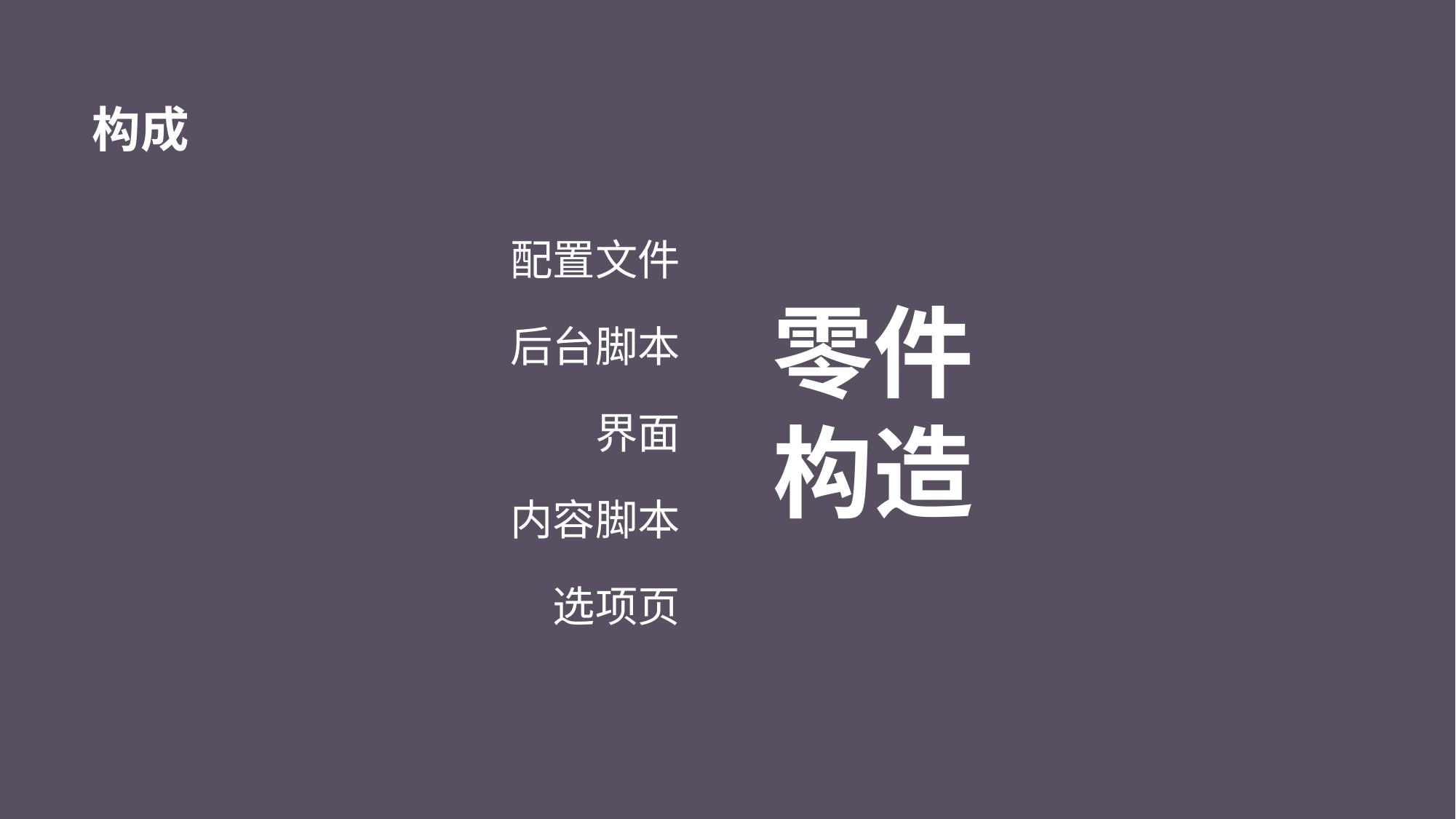

# 构成
配置文件
后台脚本
界面
内容脚本
选项页
零件构造